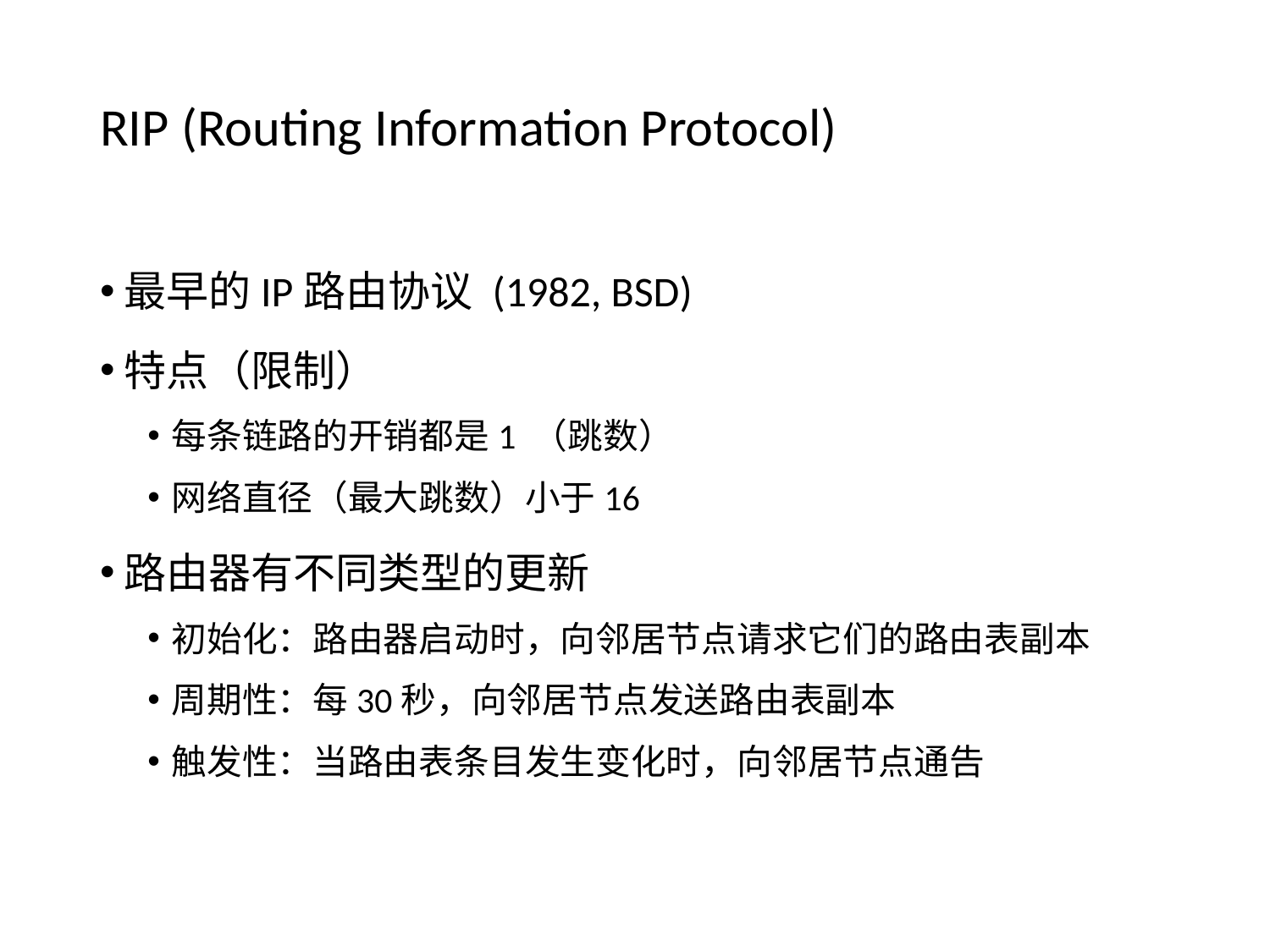

# RIP (Routing Information Protocol)
最早的IP路由协议 (1982, BSD)
特点（限制）
每条链路的开销都是1 （跳数）
网络直径（最大跳数）小于16
路由器有不同类型的更新
初始化：路由器启动时，向邻居节点请求它们的路由表副本
周期性：每30秒，向邻居节点发送路由表副本
触发性：当路由表条目发生变化时，向邻居节点通告
18